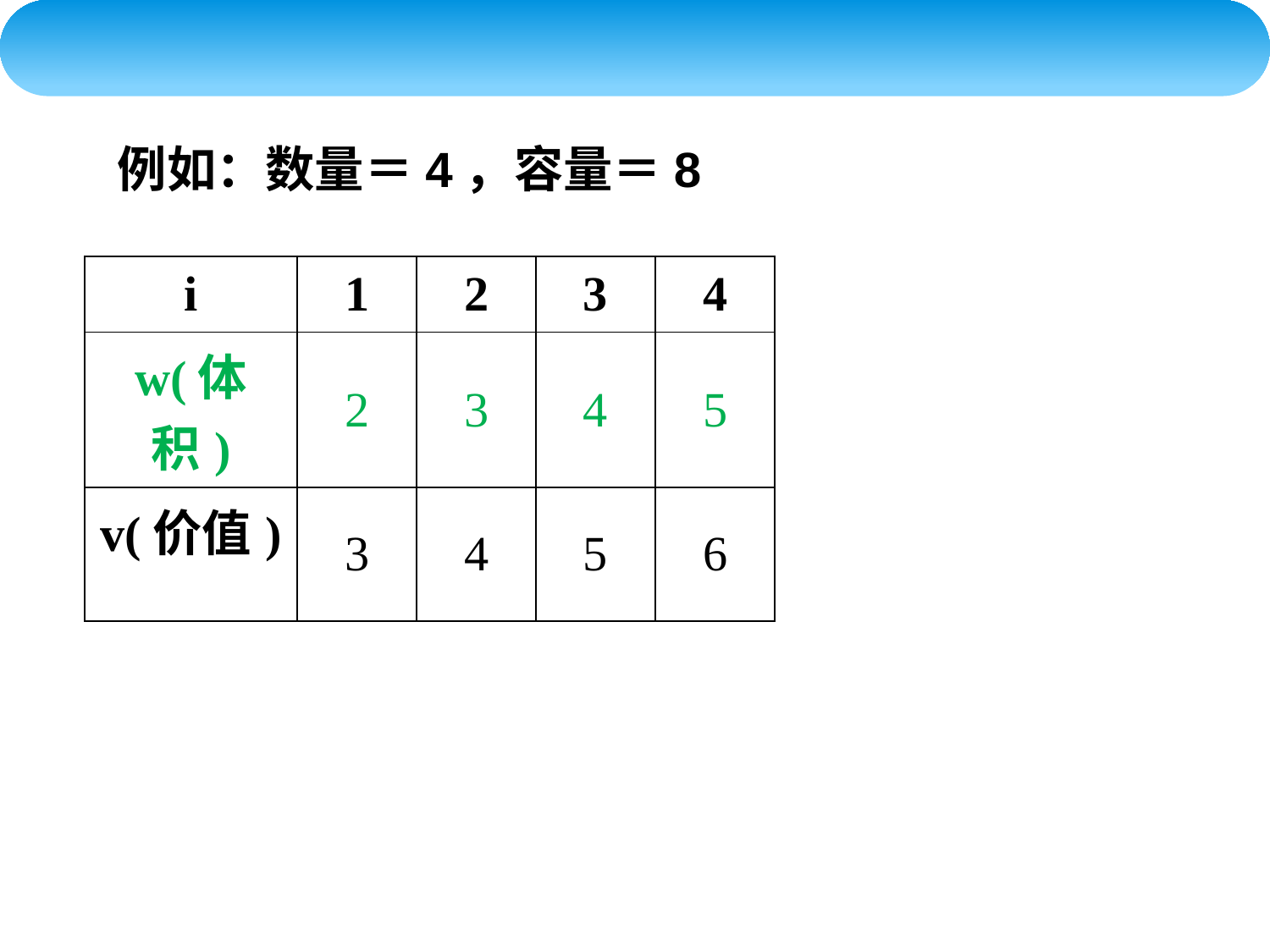

例如：数量＝4，容量＝8
| i | 1 | 2 | 3 | 4 |
| --- | --- | --- | --- | --- |
| w(体积) | 2 | 3 | 4 | 5 |
| v(价值) | 3 | 4 | 5 | 6 |